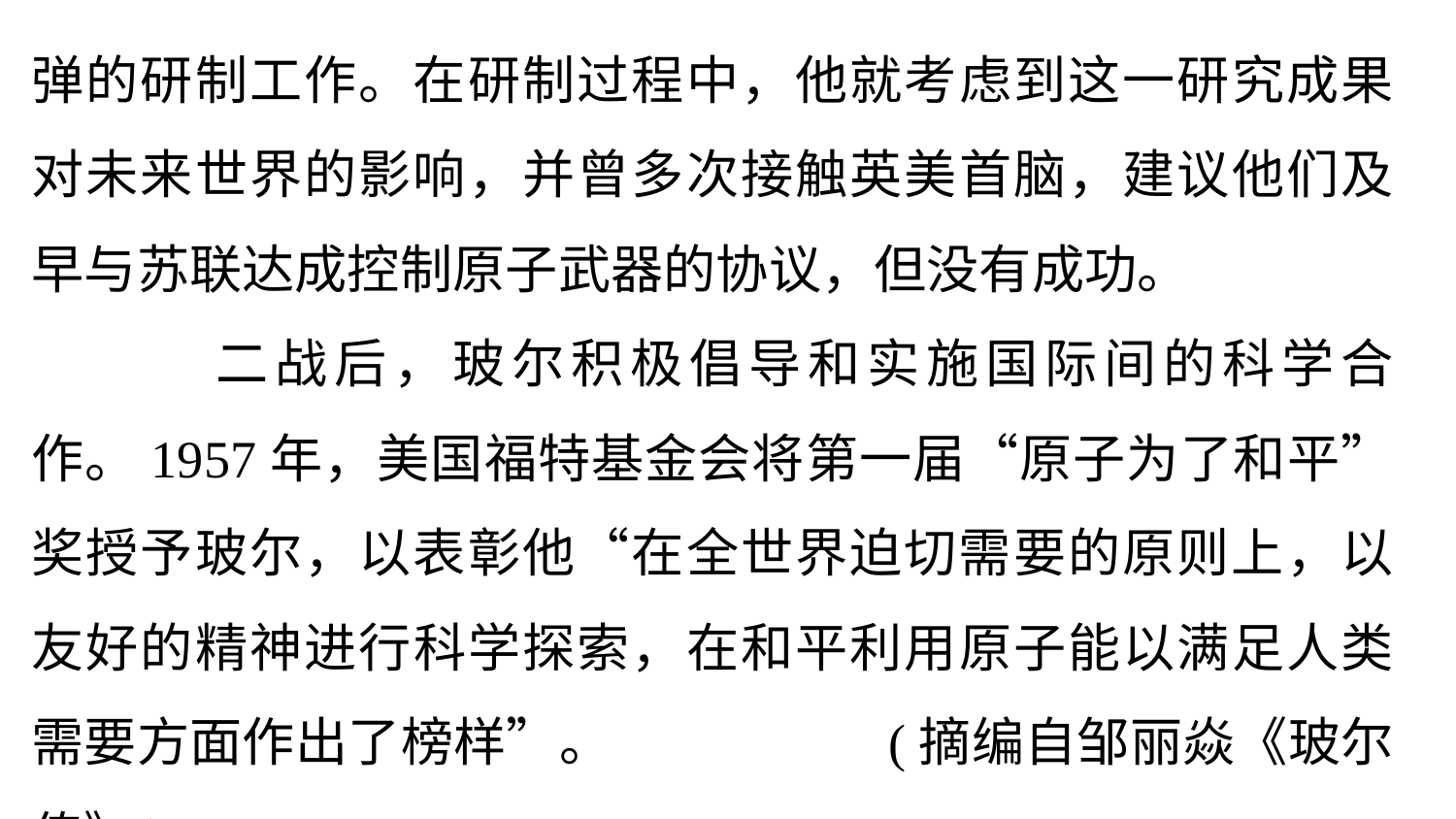

弹的研制工作。在研制过程中，他就考虑到这一研究成果对未来世界的影响，并曾多次接触英美首脑，建议他们及早与苏联达成控制原子武器的协议，但没有成功。
         二战后，玻尔积极倡导和实施国际间的科学合作。1957年，美国福特基金会将第一届“原子为了和平”奖授予玻尔，以表彰他“在全世界迫切需要的原则上，以友好的精神进行科学探索，在和平利用原子能以满足人类需要方面作出了榜样”。                      (摘编自邹丽焱《玻尔传》)